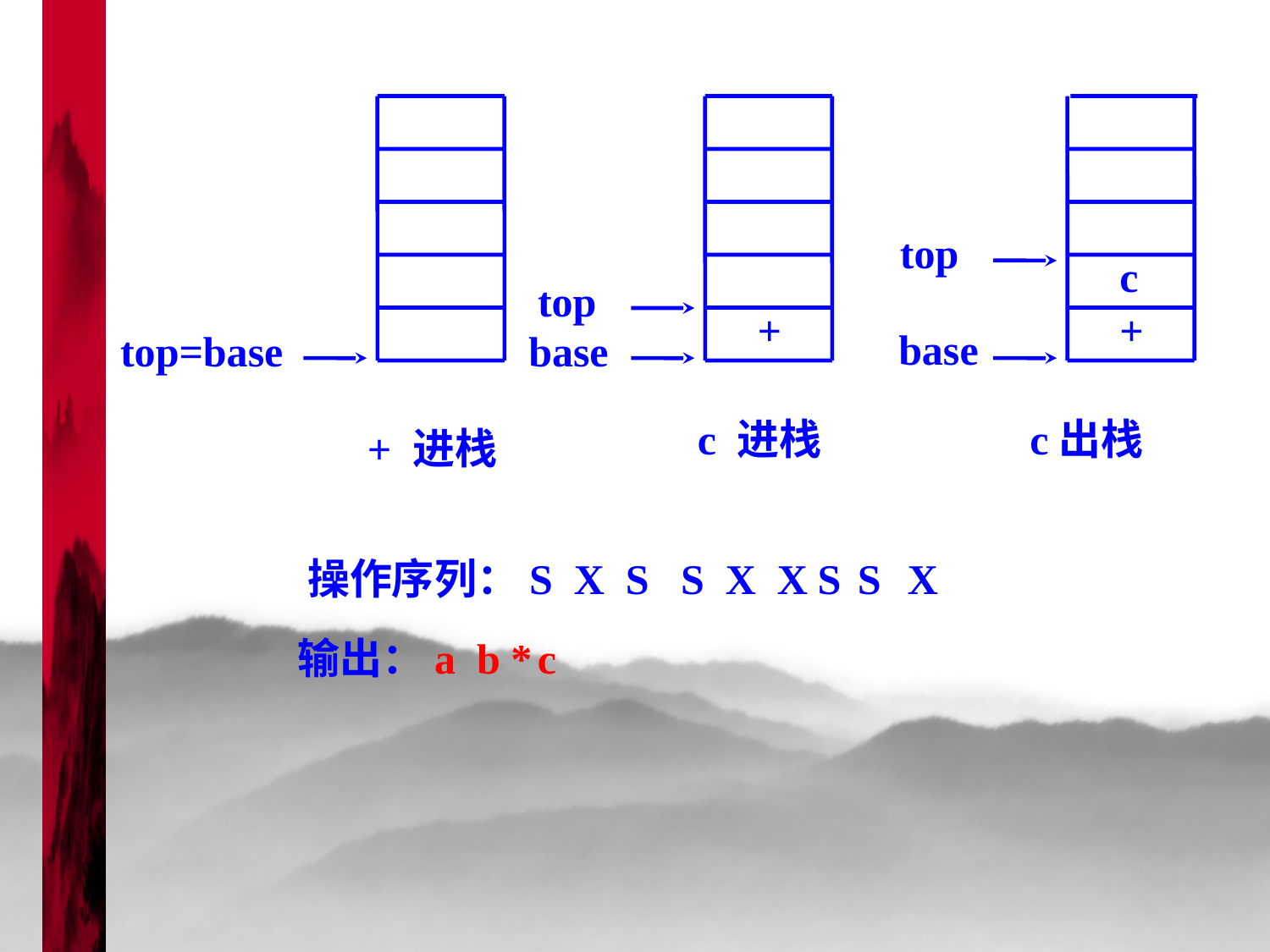

top=base

top
+

  base

top
c

+

  base

c 进栈
S
    c出栈
X
+ 进栈
S
操作序列：S  X  S   S  X  X
输出：a  b *
c